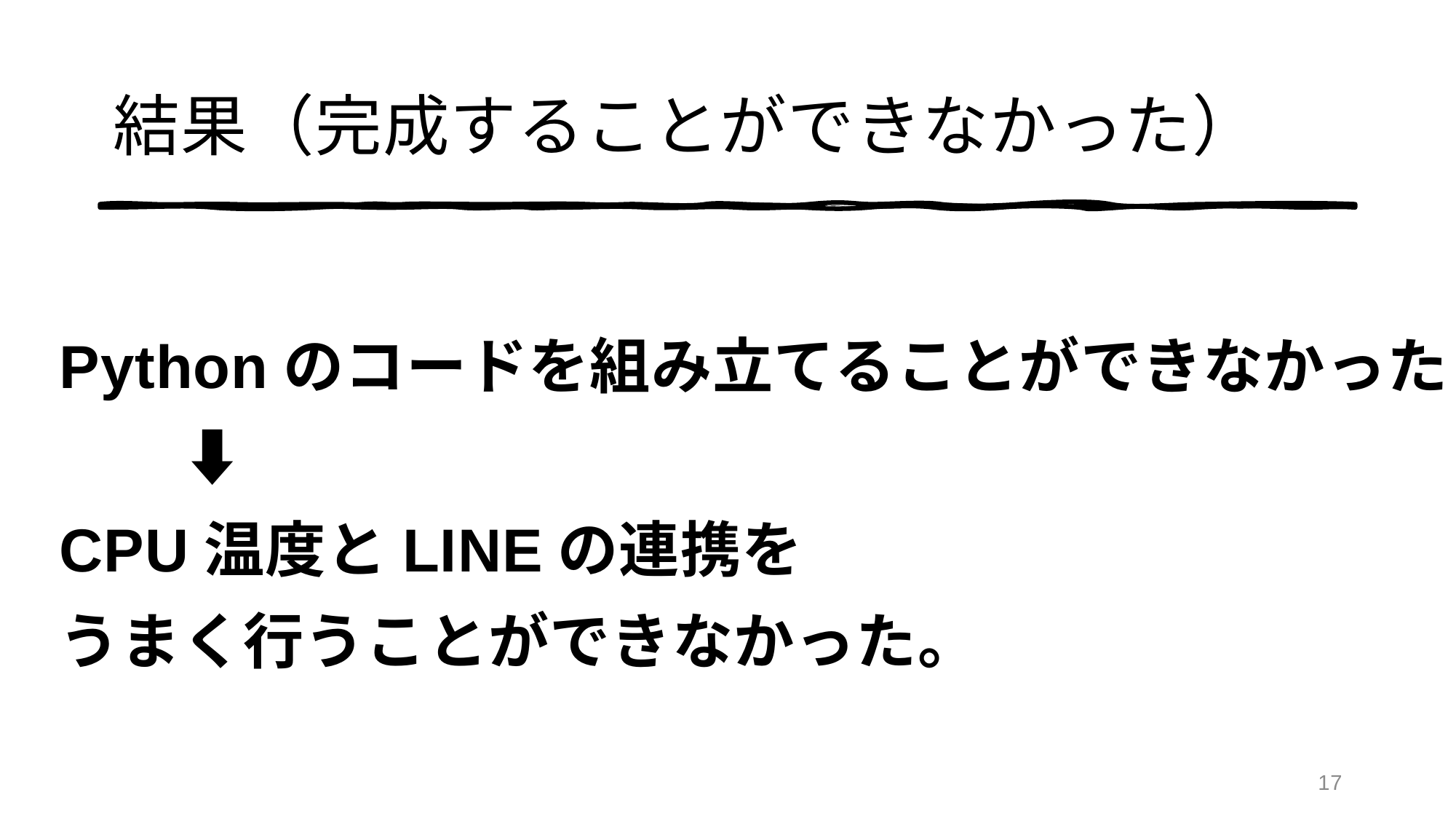

# 結果（完成することができなかった）
Pythonのコードを組み立てることができなかった
　　⬇︎
CPU温度とLINEの連携を
うまく行うことができなかった。
17